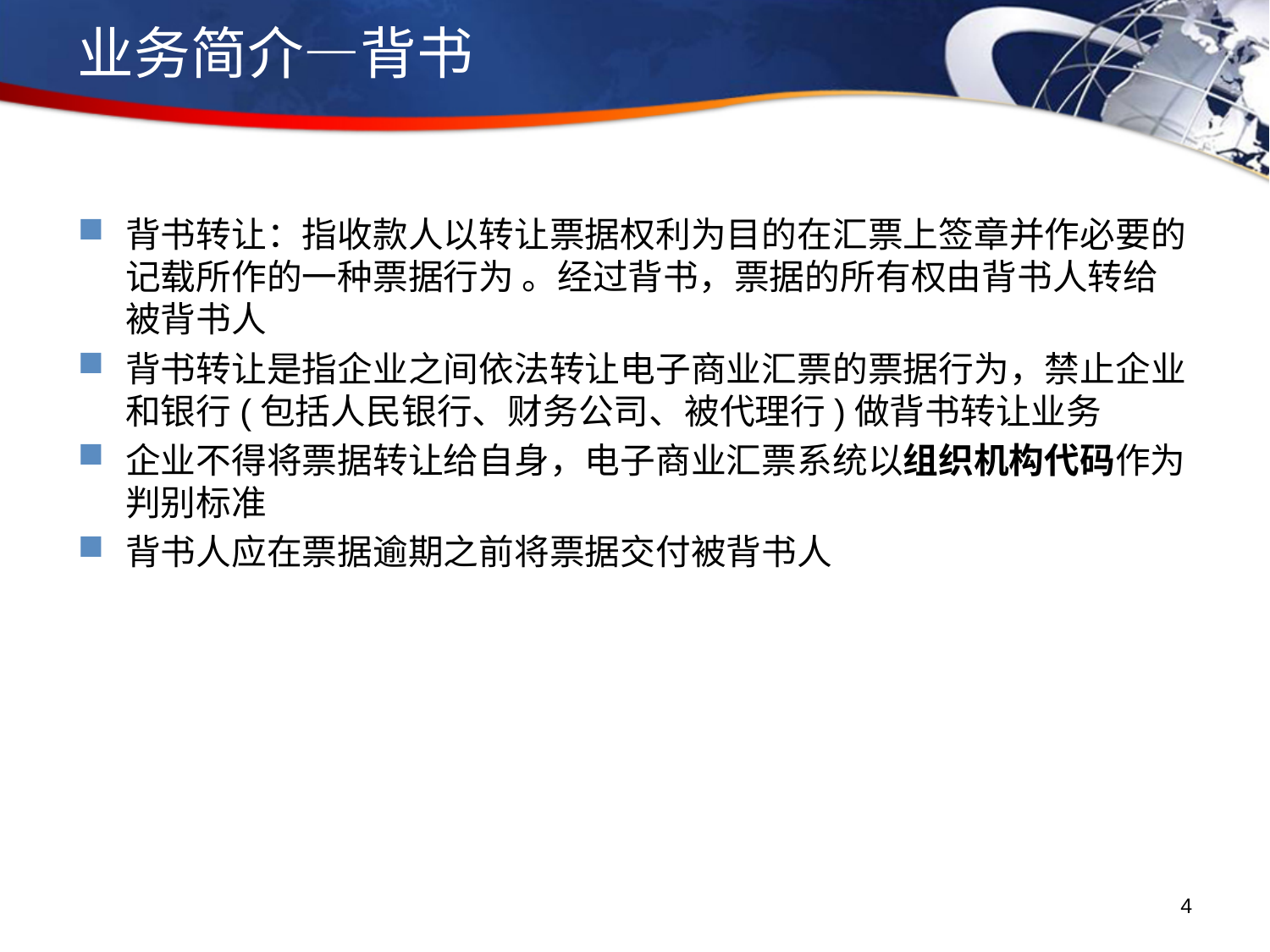

# 业务简介—背书
背书转让：指收款人以转让票据权利为目的在汇票上签章并作必要的记载所作的一种票据行为 。经过背书，票据的所有权由背书人转给被背书人
背书转让是指企业之间依法转让电子商业汇票的票据行为，禁止企业和银行(包括人民银行、财务公司、被代理行)做背书转让业务
企业不得将票据转让给自身，电子商业汇票系统以组织机构代码作为判别标准
背书人应在票据逾期之前将票据交付被背书人
4